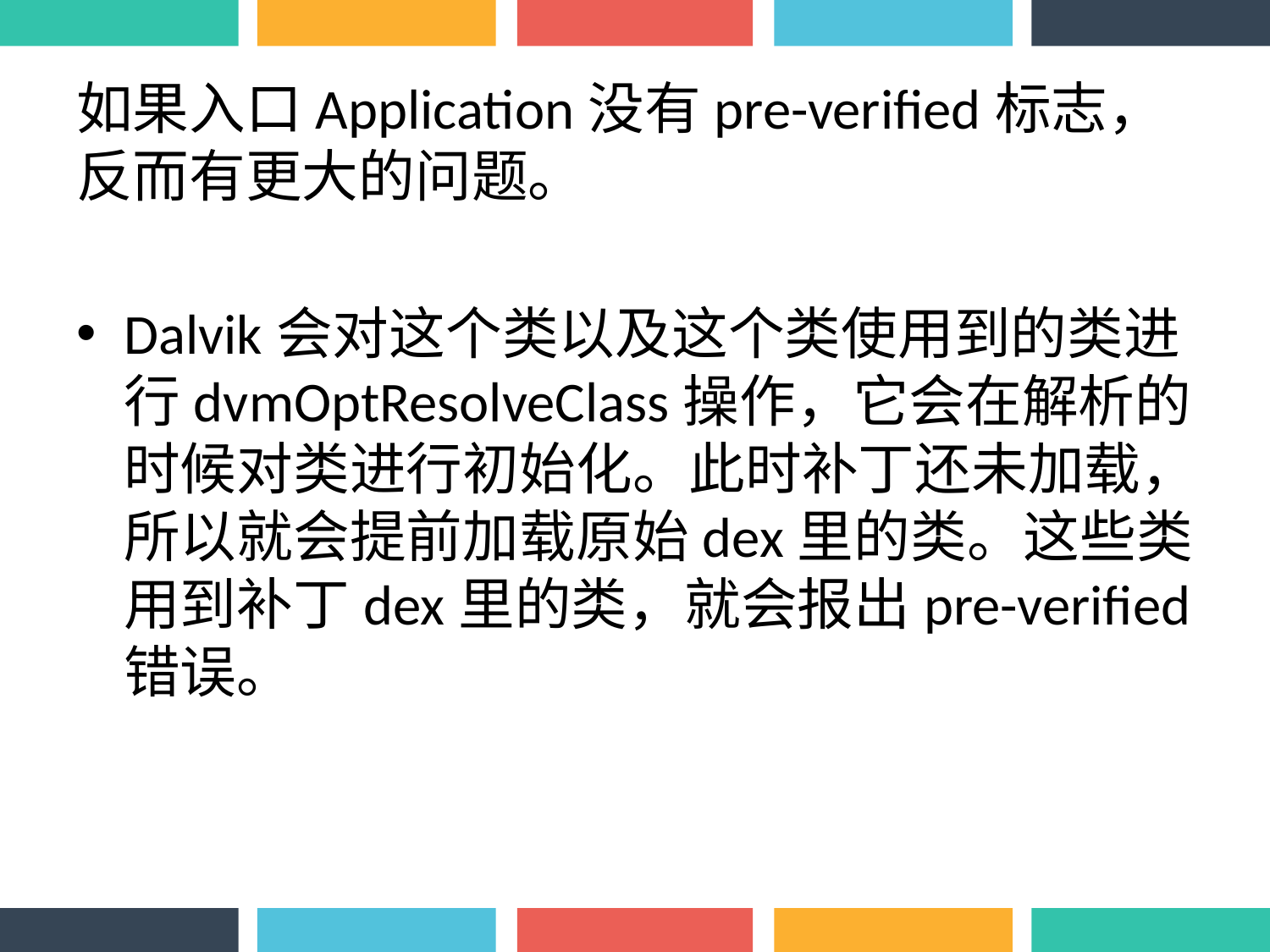

如果入口Application没有pre-verified标志，反而有更大的问题。

Dalvik会对这个类以及这个类使用到的类进行dvmOptResolveClass操作，它会在解析的时候对类进行初始化。此时补丁还未加载，所以就会提前加载原始dex里的类。这些类用到补丁dex里的类，就会报出pre-verified错误。